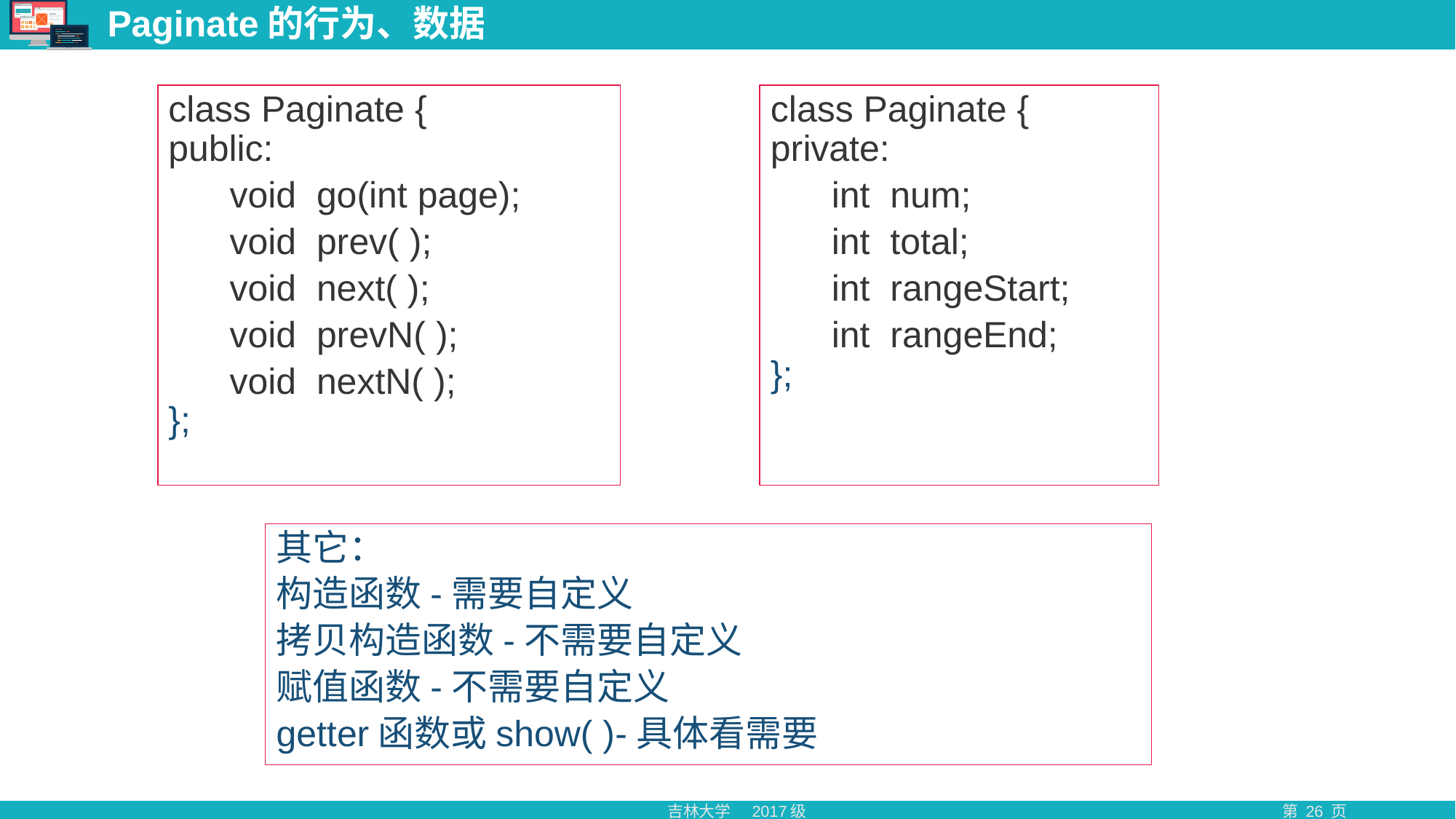

# Paginate的行为、数据
class Paginate {
public:
      void  go(int page);
      void  prev( );
      void  next( );
      void  prevN( );
      void  nextN( );
};
class Paginate {
private:
      int  num;
      int  total;
      int  rangeStart;
      int  rangeEnd;
};
其它：
构造函数-需要自定义
拷贝构造函数-不需要自定义
赋值函数-不需要自定义
getter函数或show( )-具体看需要